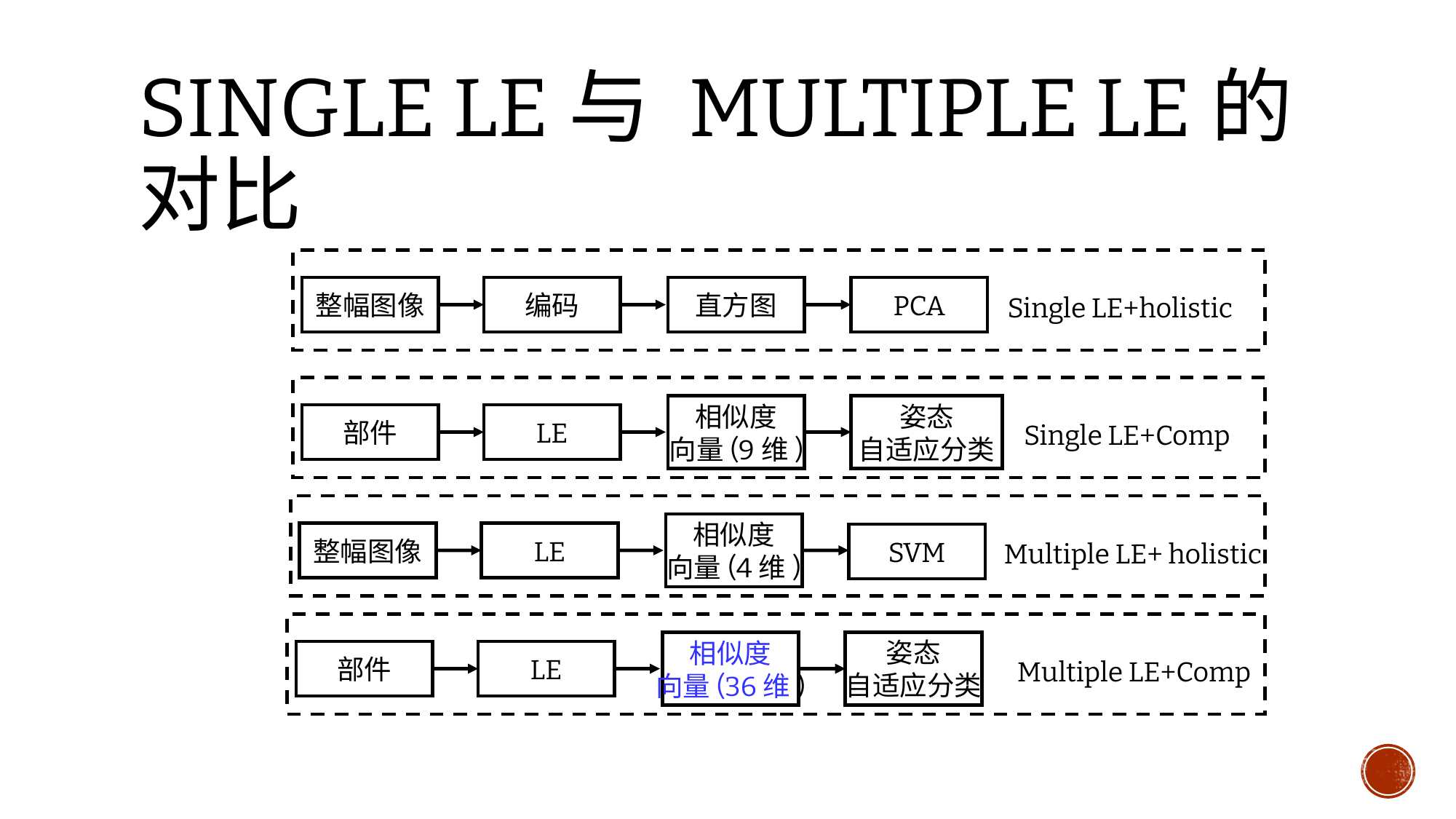

# Single LE与 Multiple LE的对比

整幅图像
编码
直方图
PCA
Single LE+holistic

相似度
向量(9维)
姿态
自适应分类
部件
LE
Single LE+Comp

相似度
向量(4维)
整幅图像
LE
SVM
Multiple LE+ holistic

相似度
向量(36维)
姿态
自适应分类
部件
LE
Multiple LE+Comp